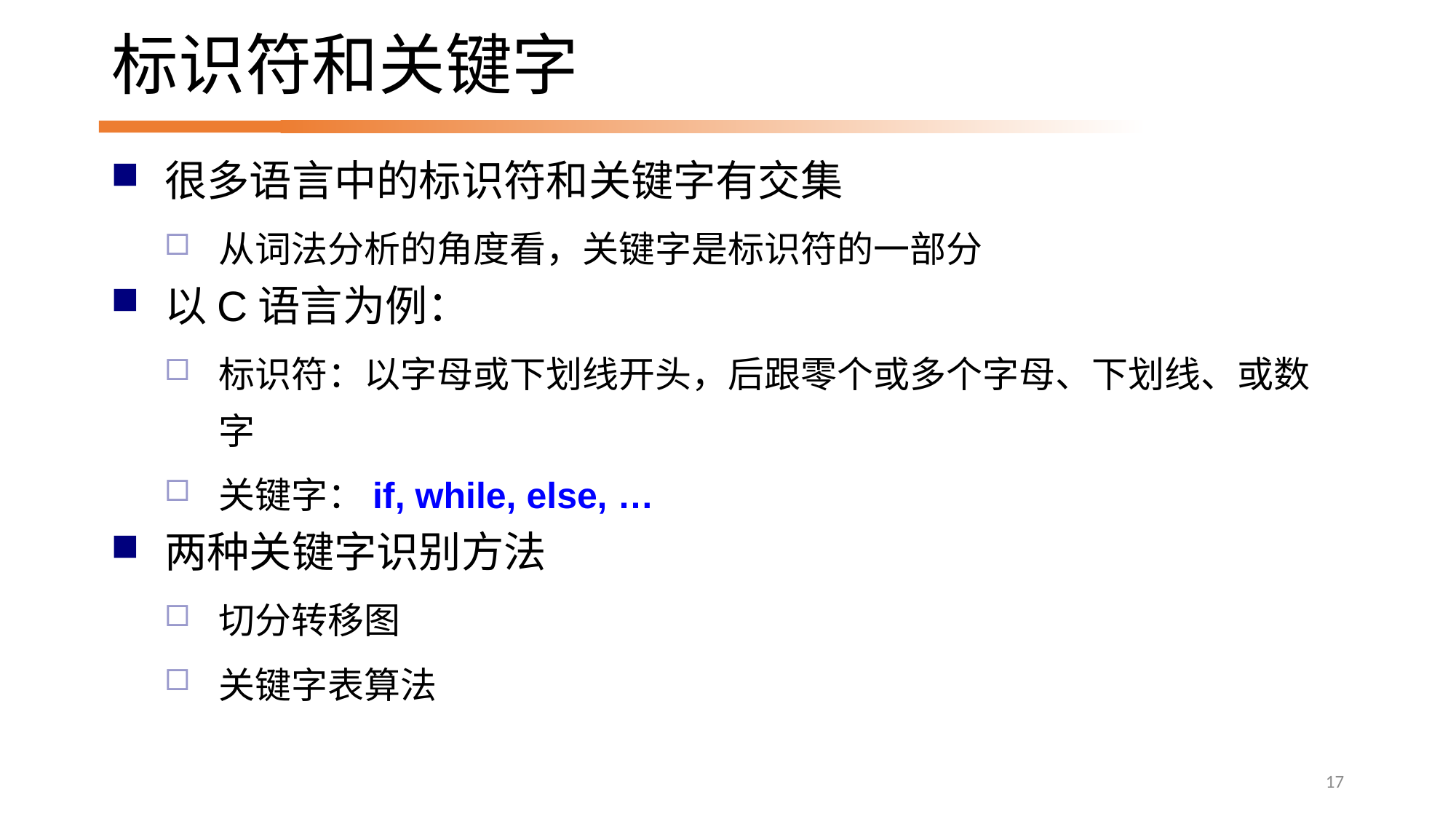

# 标识符和关键字
很多语言中的标识符和关键字有交集
从词法分析的角度看，关键字是标识符的一部分
以C语言为例：
标识符：以字母或下划线开头，后跟零个或多个字母、下划线、或数字
关键字：if, while, else, …
两种关键字识别方法
切分转移图
关键字表算法
17